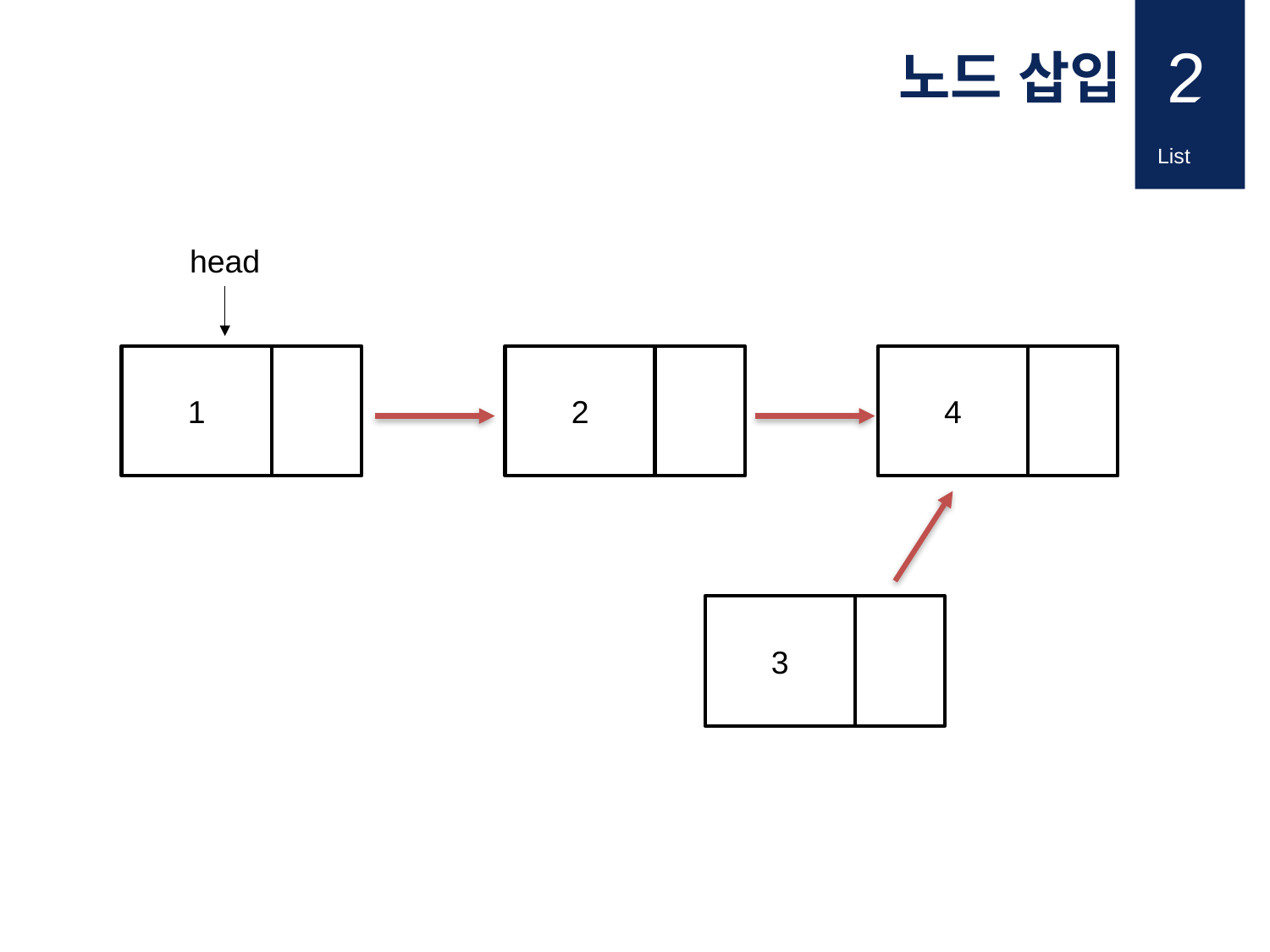

2

노드 삽입
List
head
1

2

4

3